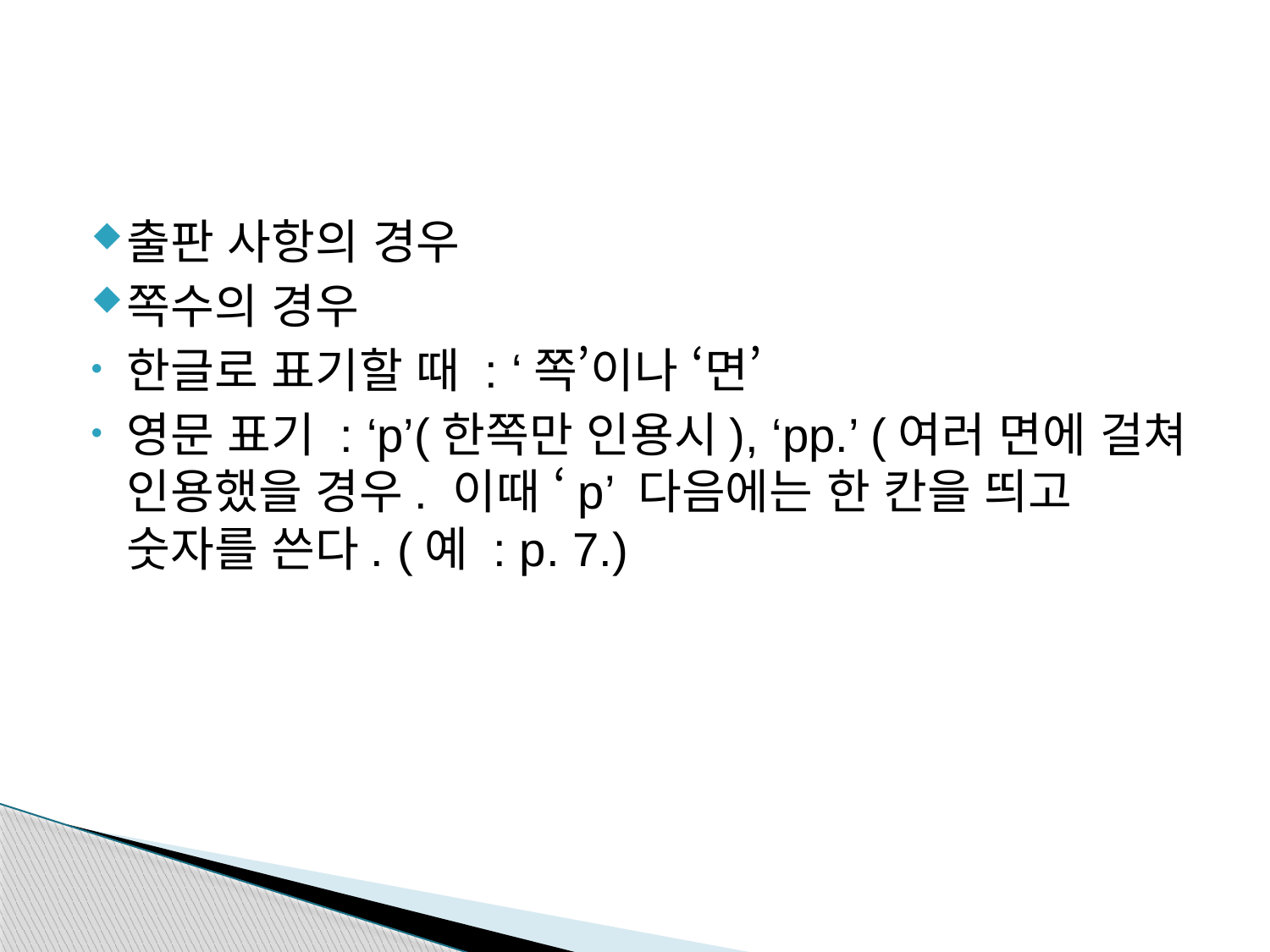

#
출판 사항의 경우
쪽수의 경우
한글로 표기할 때 : ‘쪽’이나 ‘면’
영문 표기 : ‘p’(한쪽만 인용시), ‘pp.’ (여러 면에 걸쳐 인용했을 경우. 이때 ‘p’ 다음에는 한 칸을 띄고 숫자를 쓴다. (예 : p. 7.)